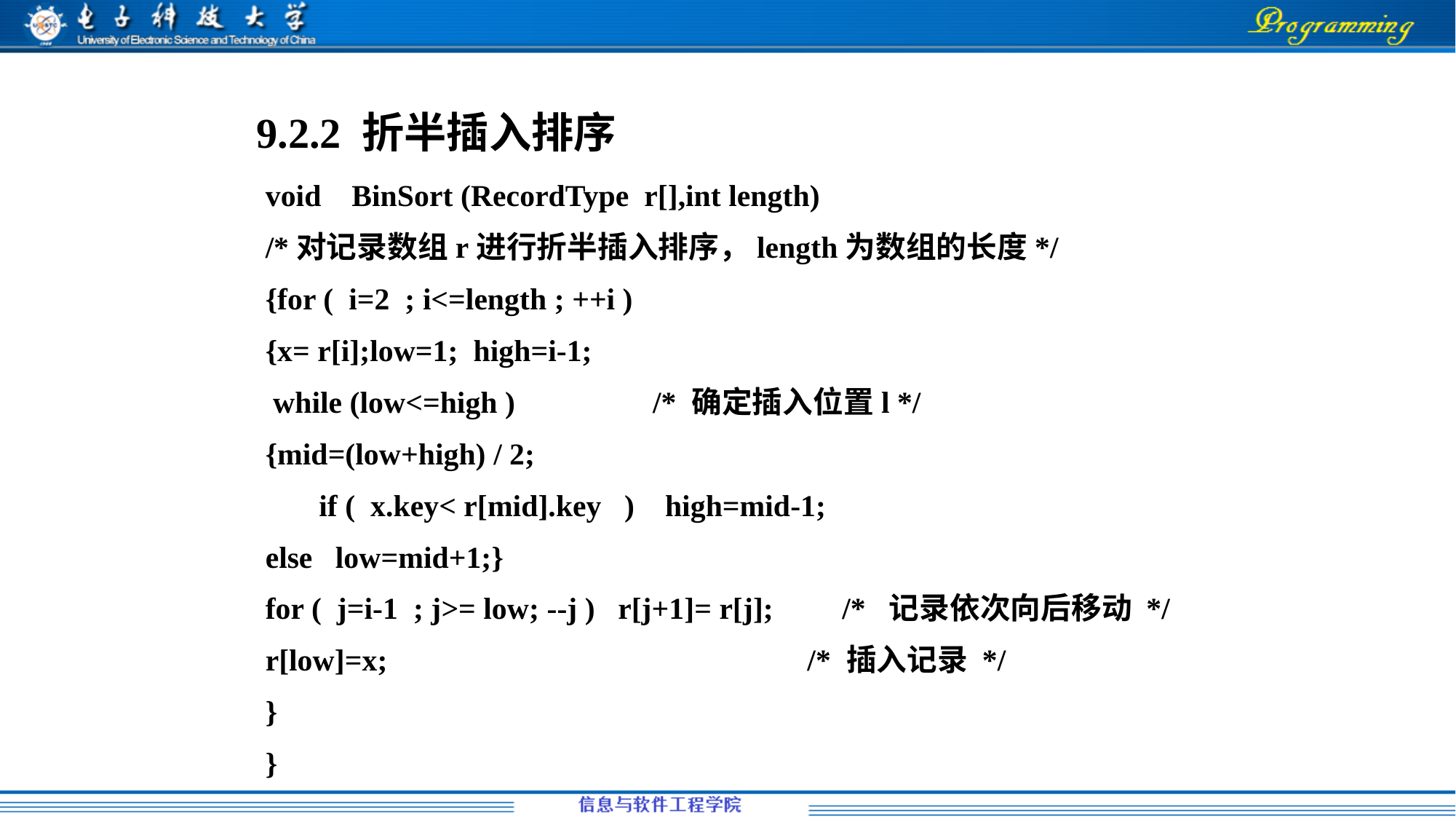

9.2.2 折半插入排序
void    BinSort (RecordType  r[],int length)
/*对记录数组r进行折半插入排序，length为数组的长度*/
{for (  i=2  ; i<=length ; ++i )
{x= r[i];low=1;  high=i-1;
 while (low<=high )                  /* 确定插入位置l */
{mid=(low+high) / 2;
       if (  x.key< r[mid].key   )    high=mid-1;
else   low=mid+1;}
for (  j=i-1  ; j>= low; --j )   r[j+1]= r[j];         /*  记录依次向后移动 */
r[low]=x;                                                       /* 插入记录 */
}
}